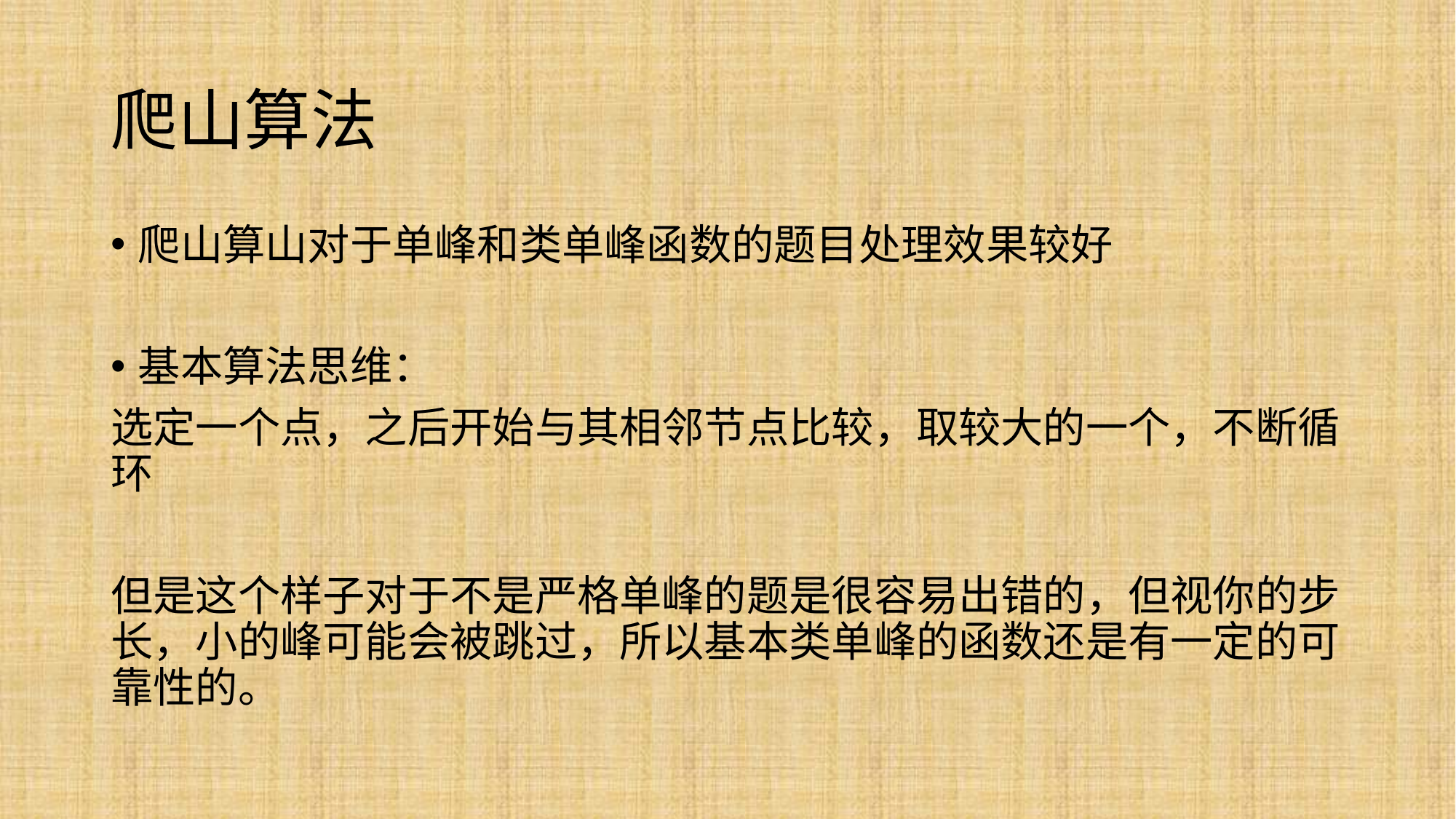

# 爬山算法
爬山算山对于单峰和类单峰函数的题目处理效果较好

基本算法思维：
选定一个点，之后开始与其相邻节点比较，取较大的一个，不断循环

但是这个样子对于不是严格单峰的题是很容易出错的，但视你的步长，小的峰可能会被跳过，所以基本类单峰的函数还是有一定的可靠性的。